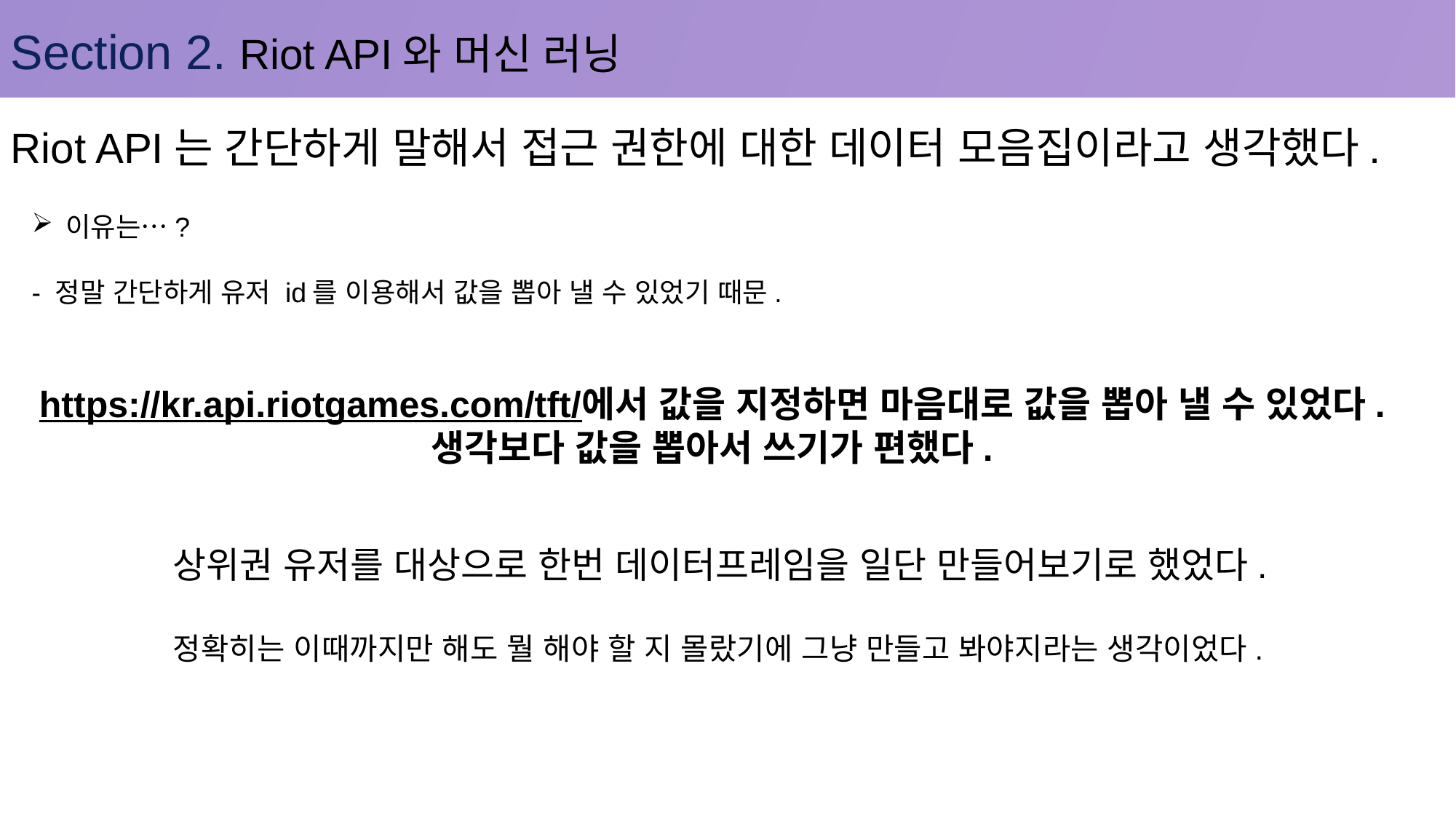

Section 2. Riot API와 머신 러닝
Riot API는 간단하게 말해서 접근 권한에 대한 데이터 모음집이라고 생각했다.
이유는…?

- 정말 간단하게 유저 id를 이용해서 값을 뽑아 낼 수 있었기 때문.
https://kr.api.riotgames.com/tft/에서 값을 지정하면 마음대로 값을 뽑아 낼 수 있었다.
생각보다 값을 뽑아서 쓰기가 편했다.
상위권 유저를 대상으로 한번 데이터프레임을 일단 만들어보기로 했었다.

정확히는 이때까지만 해도 뭘 해야 할 지 몰랐기에 그냥 만들고 봐야지라는 생각이었다.